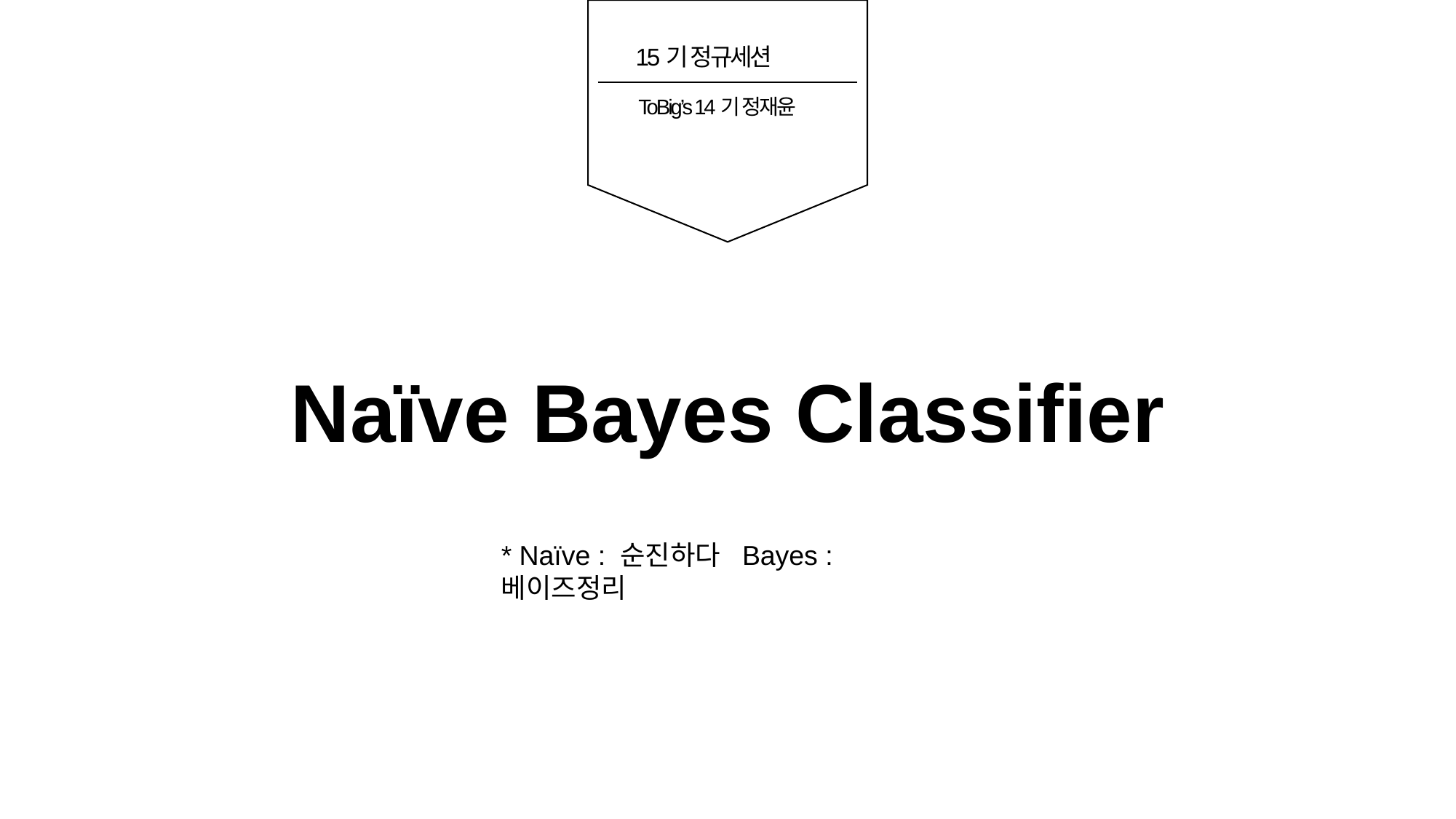

15기 정규세션
ToBig’s 14기 정재윤
Naïve Bayes Classifier
* Naïve : 순진하다  Bayes : 베이즈정리